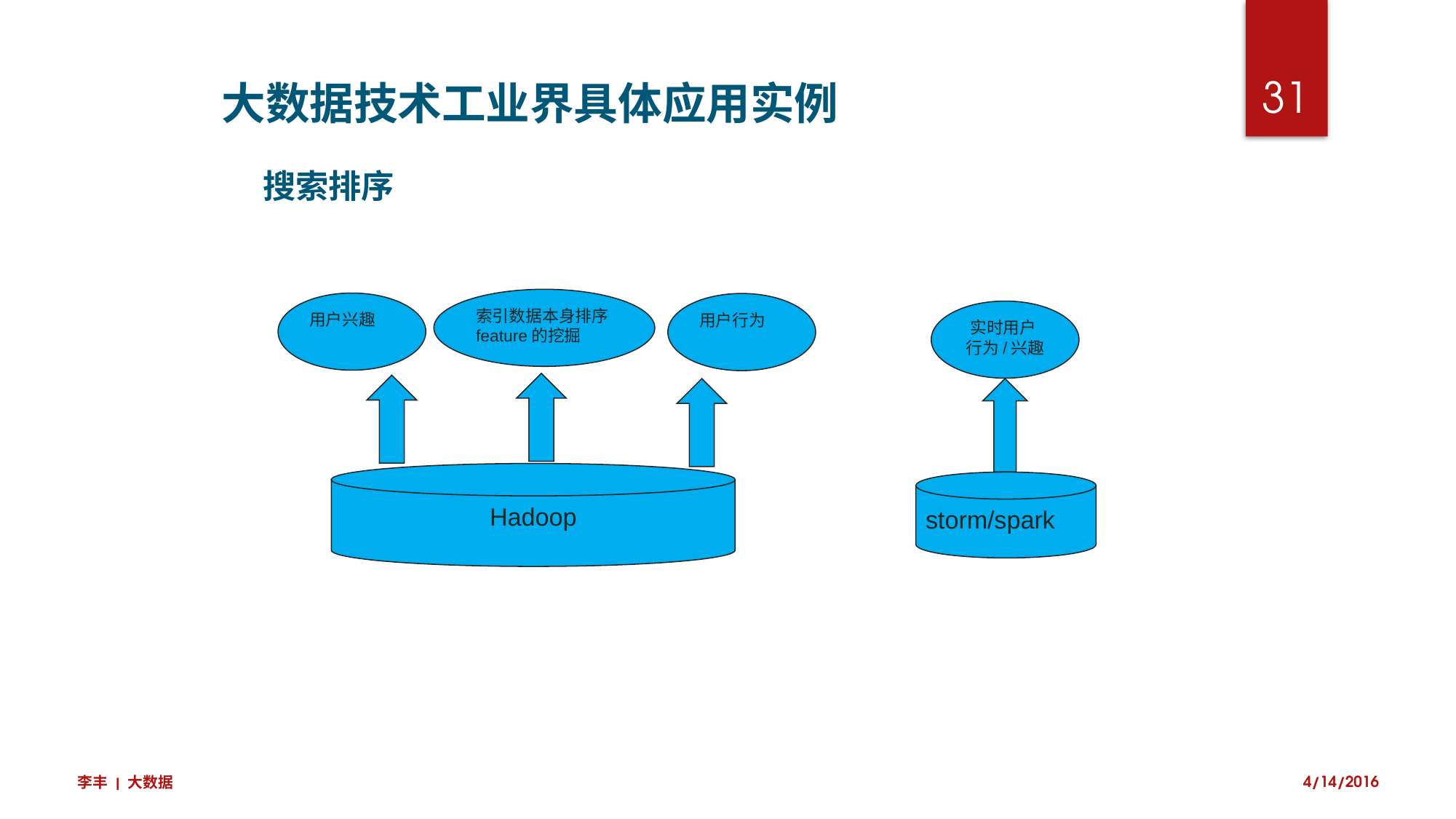

31
大数据技术工业界具体应用实例

搜索排序

索引数据本身排序feature的挖掘
用户兴趣
用户行为
实时用户  行为/兴趣

Hadoop
storm/spark
李丰 | 大数据
4/14/2016